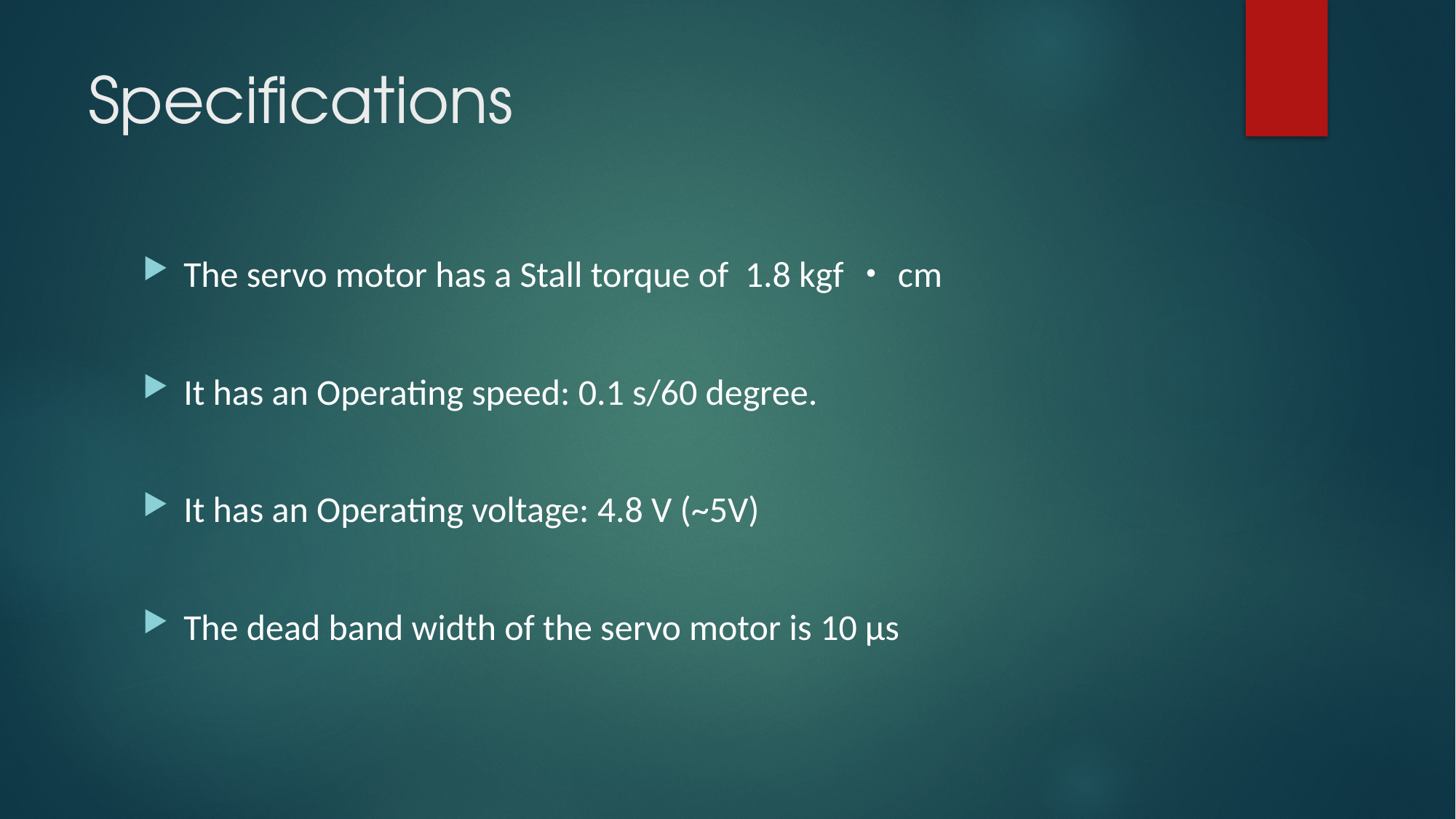

# Specifications
The servo motor has a Stall torque of  1.8 kgf・cm

It has an Operating speed: 0.1 s/60 degree.

It has an Operating voltage: 4.8 V (~5V)

The dead band width of the servo motor is 10 μs